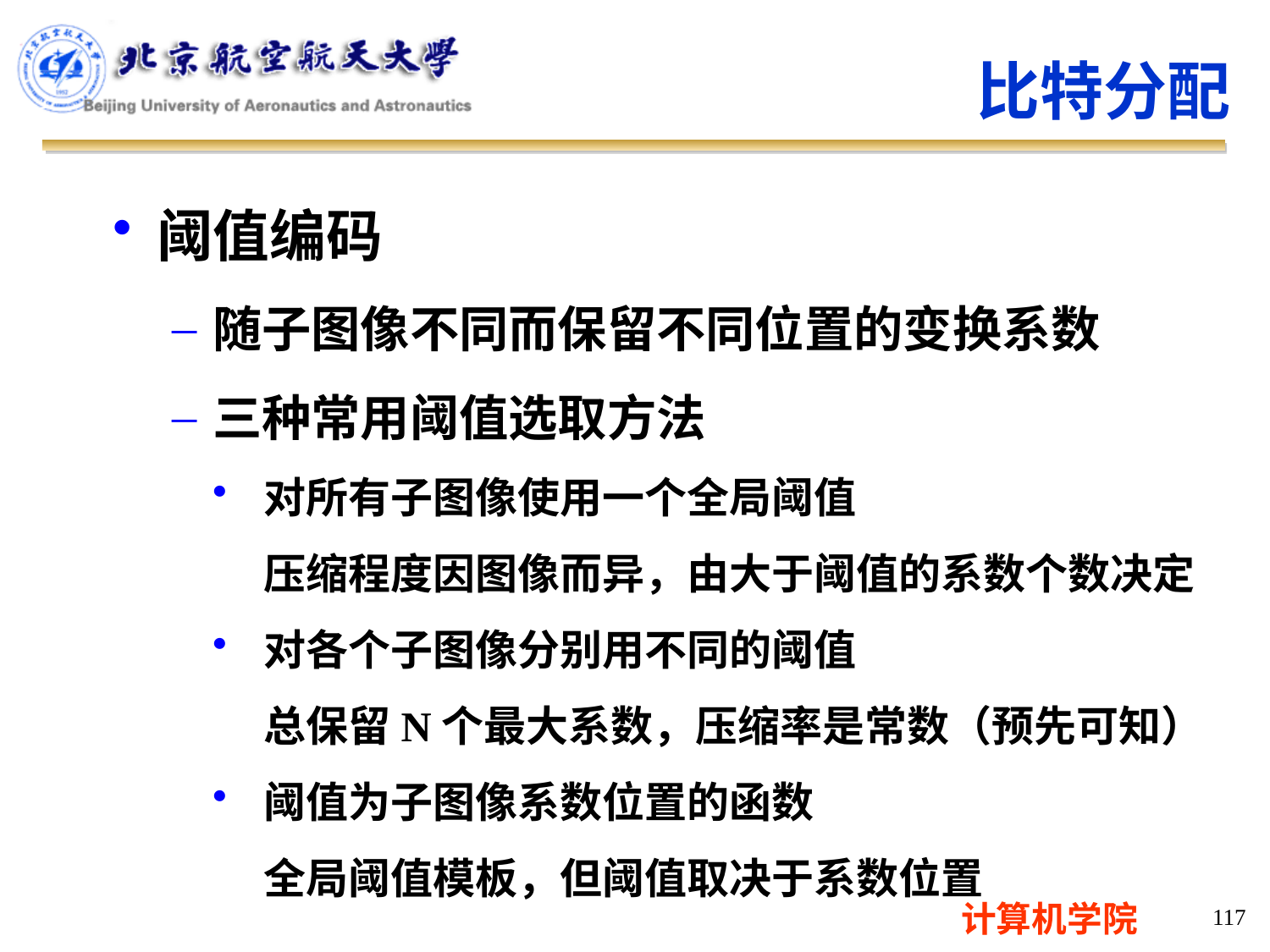

比特分配
阈值编码
随子图像不同而保留不同位置的变换系数
三种常用阈值选取方法
对所有子图像使用一个全局阈值
	压缩程度因图像而异，由大于阈值的系数个数决定
对各个子图像分别用不同的阈值
	总保留N个最大系数，压缩率是常数（预先可知）
阈值为子图像系数位置的函数
	全局阈值模板，但阈值取决于系数位置
117